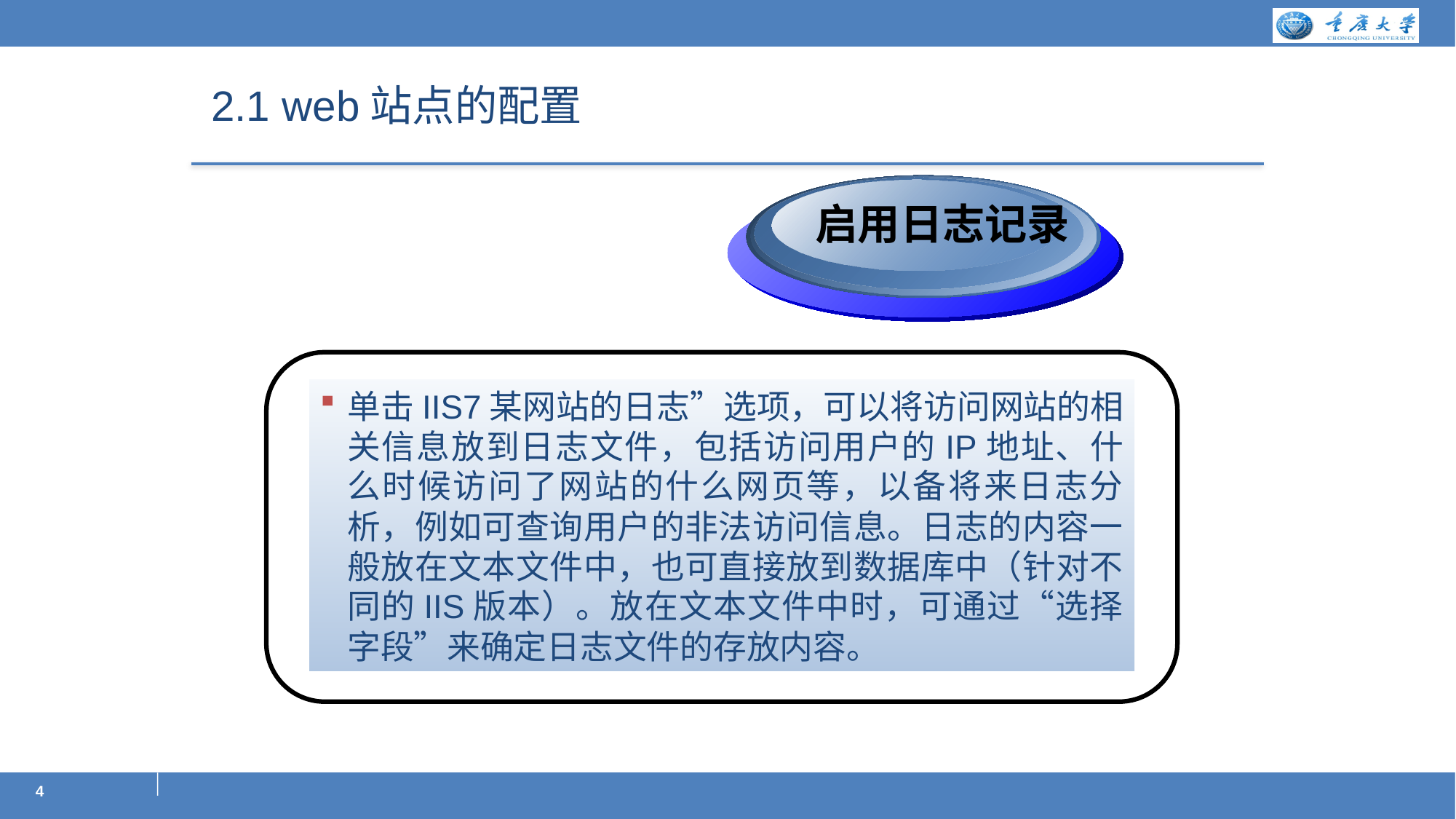

# 2.1 web站点的配置

启用日志记录

单击IIS7某网站的日志”选项，可以将访问网站的相关信息放到日志文件，包括访问用户的IP地址、什么时候访问了网站的什么网页等，以备将来日志分析，例如可查询用户的非法访问信息。日志的内容一般放在文本文件中，也可直接放到数据库中（针对不同的IIS版本）。放在文本文件中时，可通过“选择字段”来确定日志文件的存放内容。
4